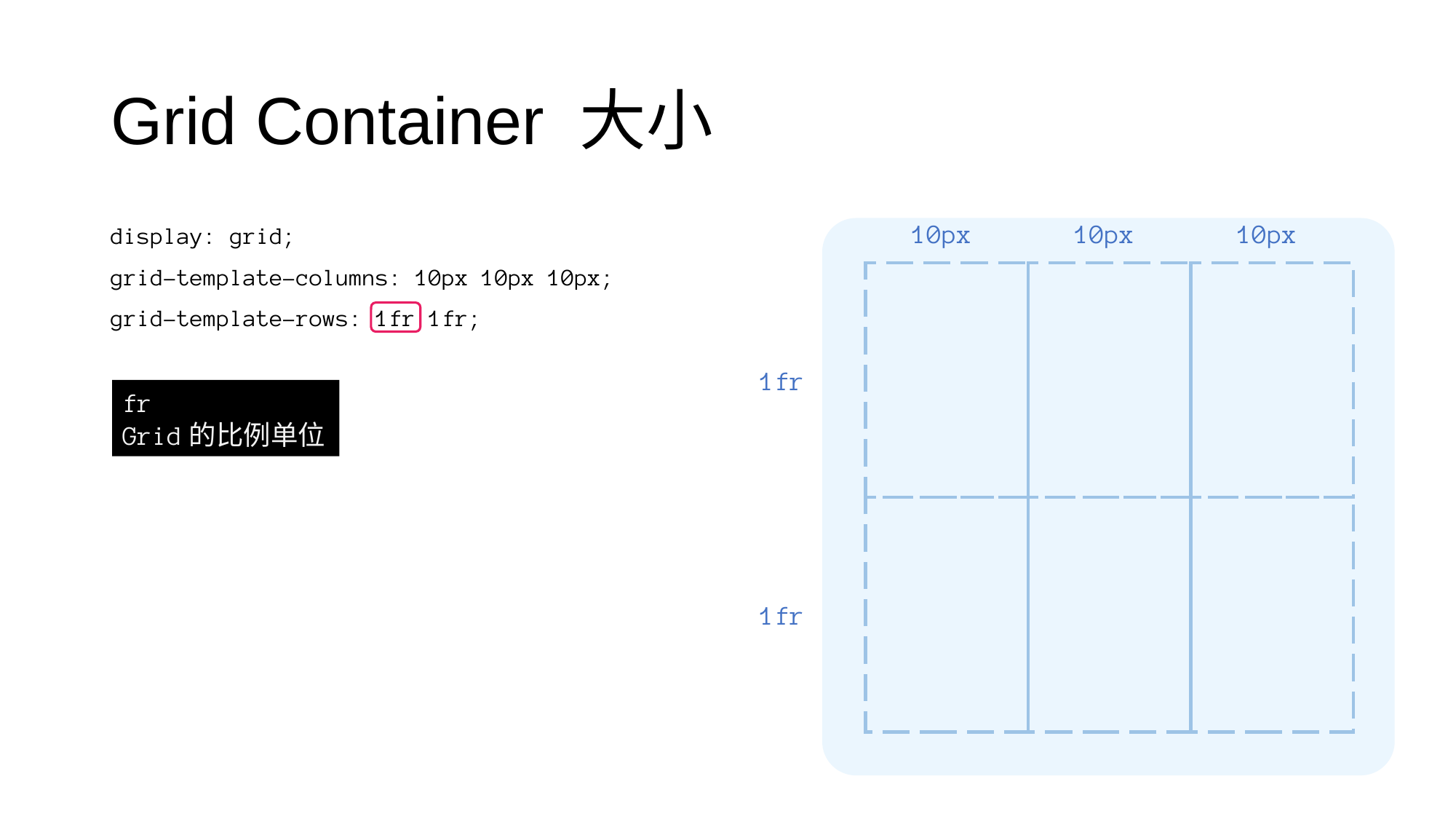

# Grid Container 大小
10px
10px
10px
display: grid;
grid-template-columns: 10px 10px 10px;
grid-template-rows: 1fr 1fr;

1fr
fr
Grid的比例单位

1fr